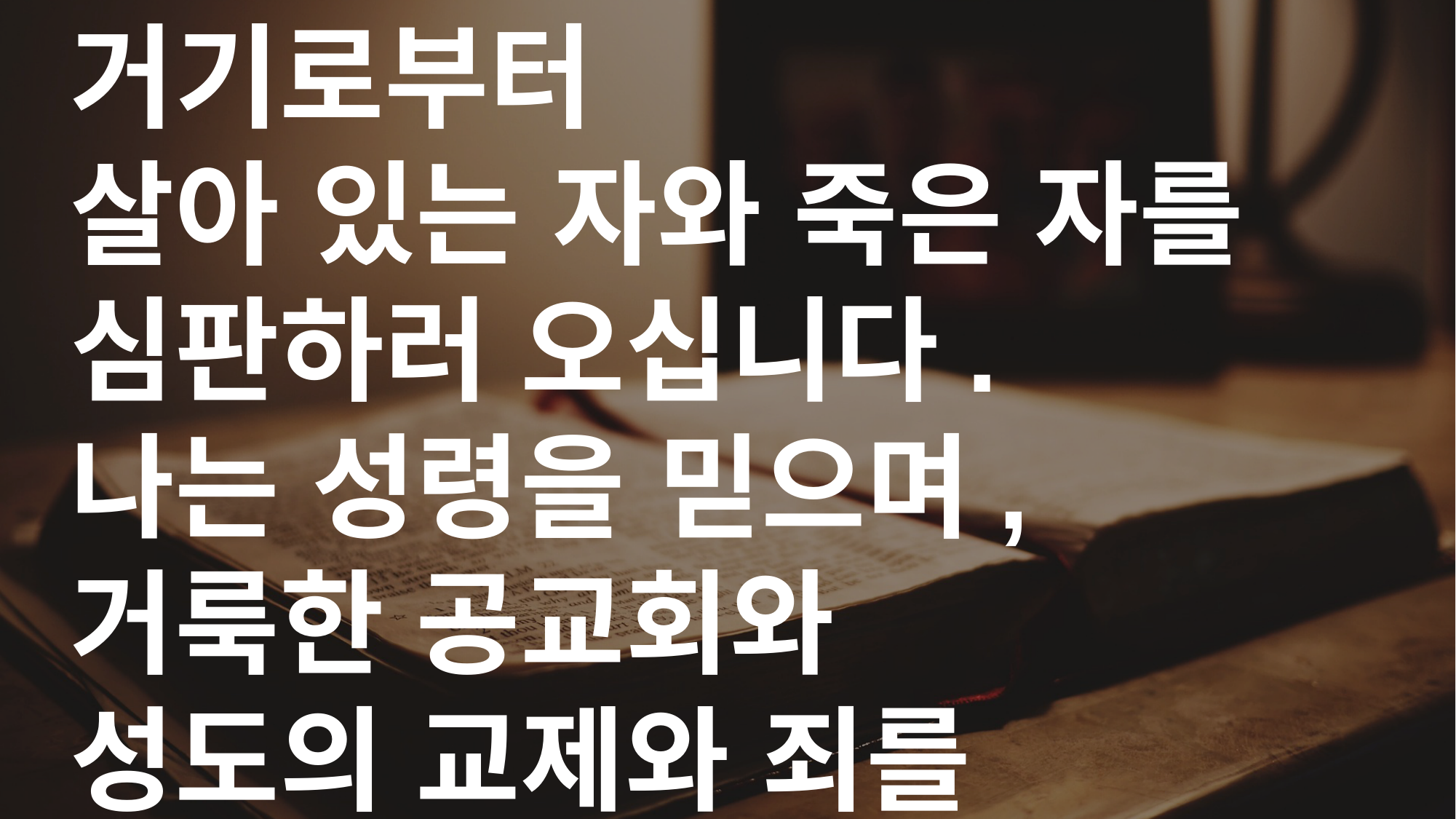

거기로부터
살아 있는 자와 죽은 자를 심판하러 오십니다.
나는 성령을 믿으며,
거룩한 공교회와
성도의 교제와 죄를
용서받는 것과 몸의
부활과 영생을 믿습니다. 아멘